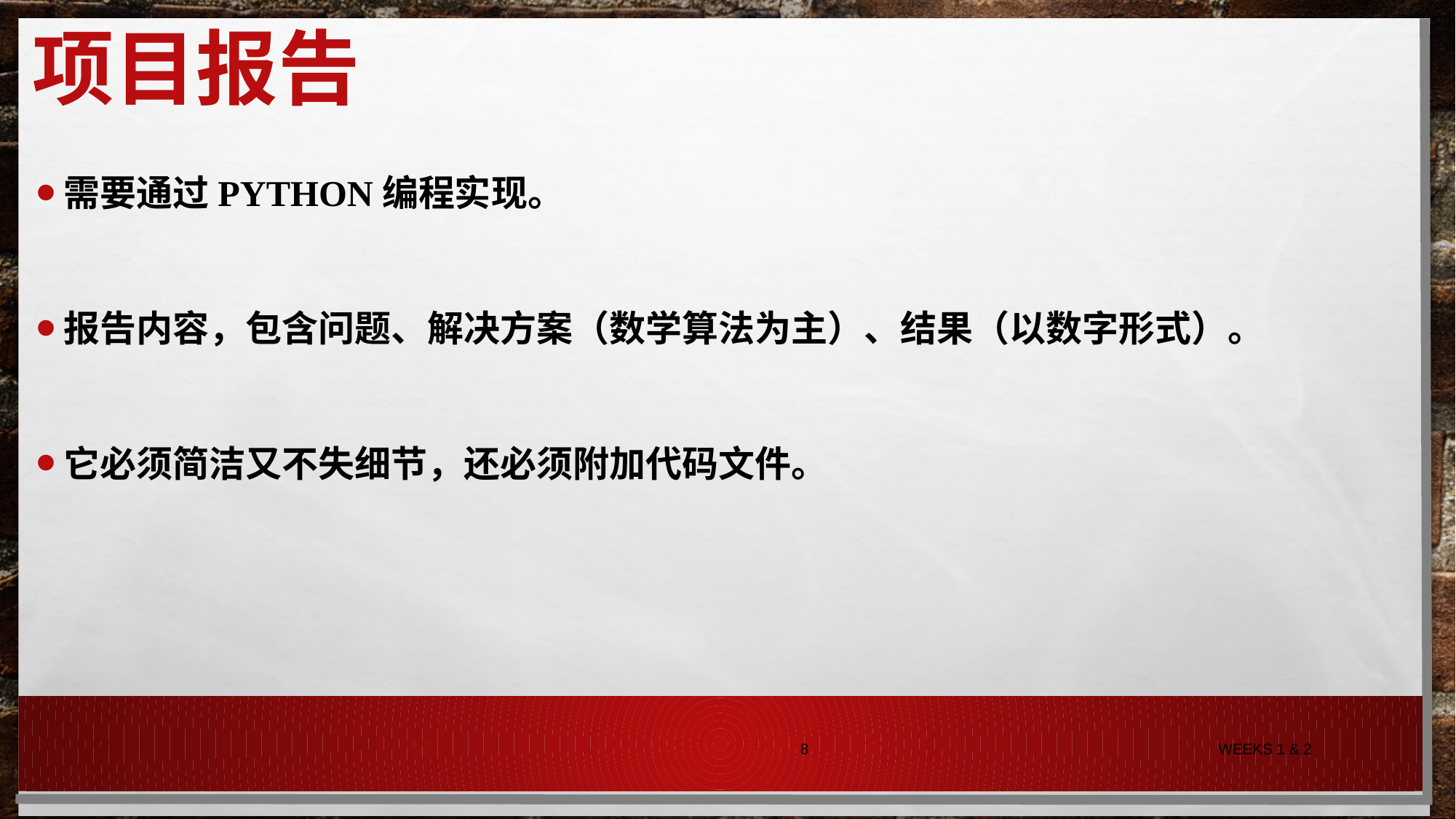

# 项目报告
需要通过python编程实现。

报告内容，包含问题、解决方案（数学算法为主）、结果（以数字形式）。

它必须简洁又不失细节，还必须附加代码文件。

8
Weeks 1 & 2